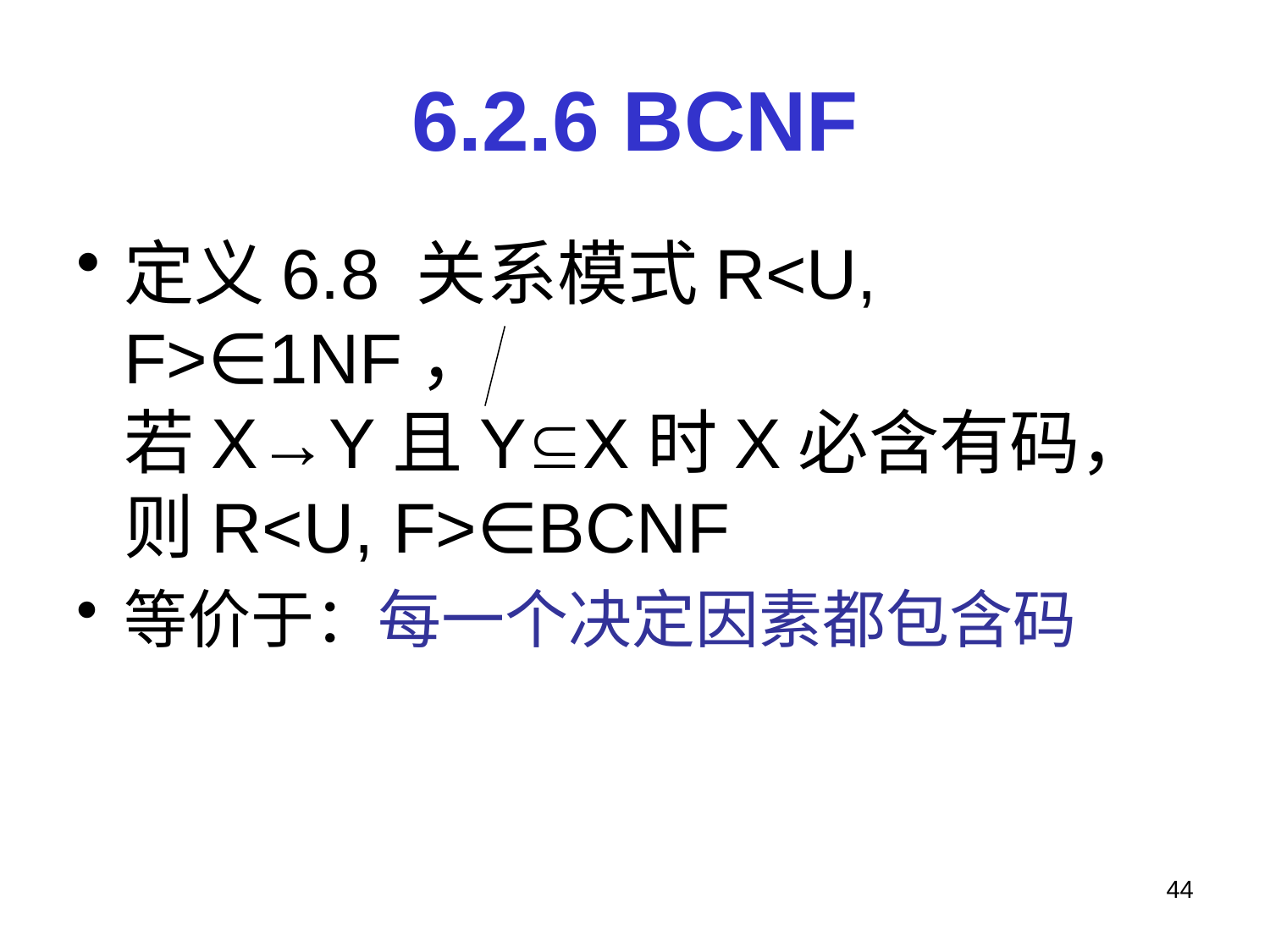

# 6.2.6 BCNF
定义6.8 关系模式R<U, F>∈1NF，
若X→Y且Y⊆X时X必含有码，
则R<U, F>∈BCNF
等价于：每一个决定因素都包含码

44